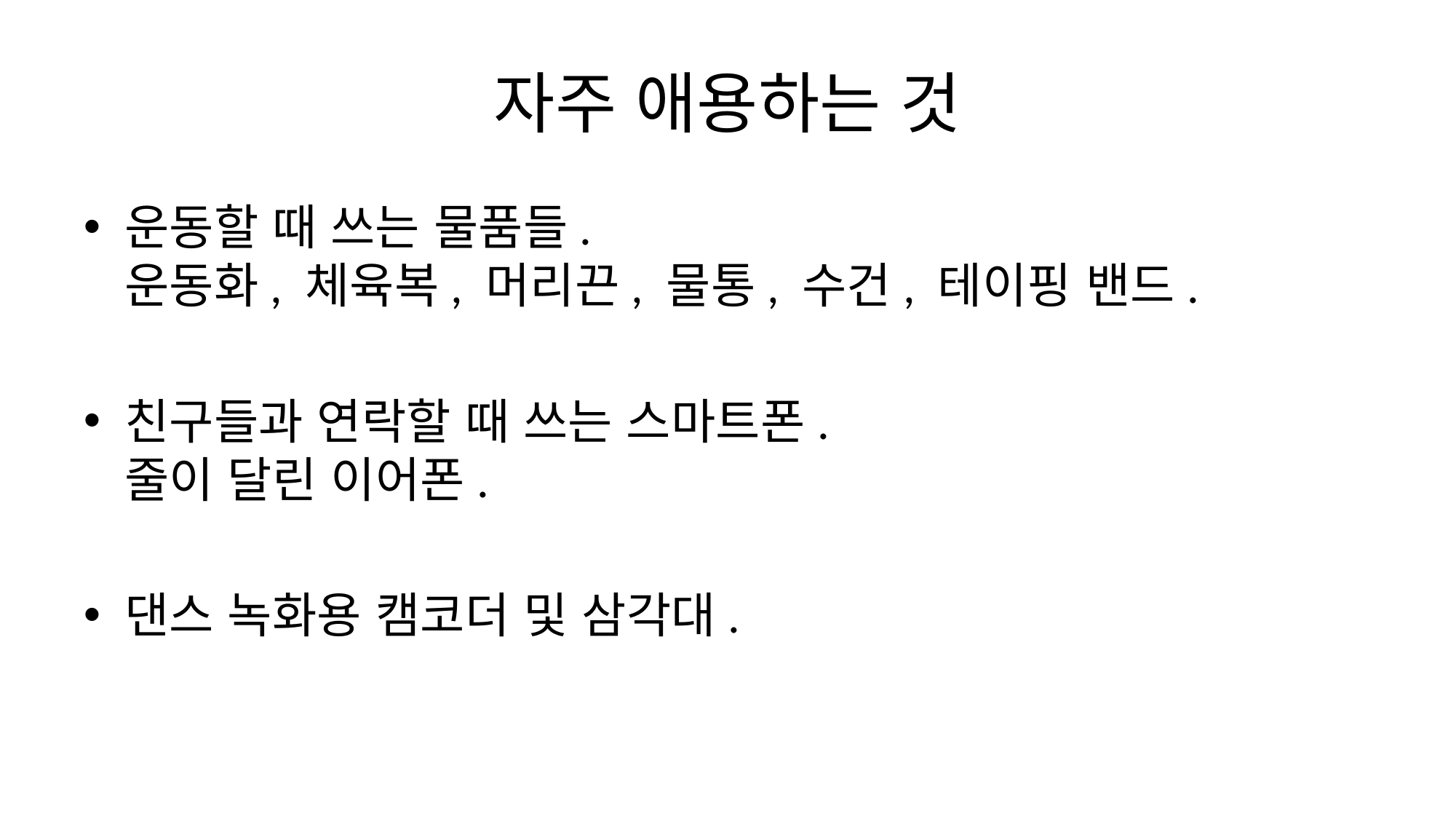

# 자주 애용하는 것
운동할 때 쓰는 물품들.
운동화, 체육복, 머리끈, 물통, 수건, 테이핑 밴드.

친구들과 연락할 때 쓰는 스마트폰.
줄이 달린 이어폰.

댄스 녹화용 캠코더 및 삼각대.